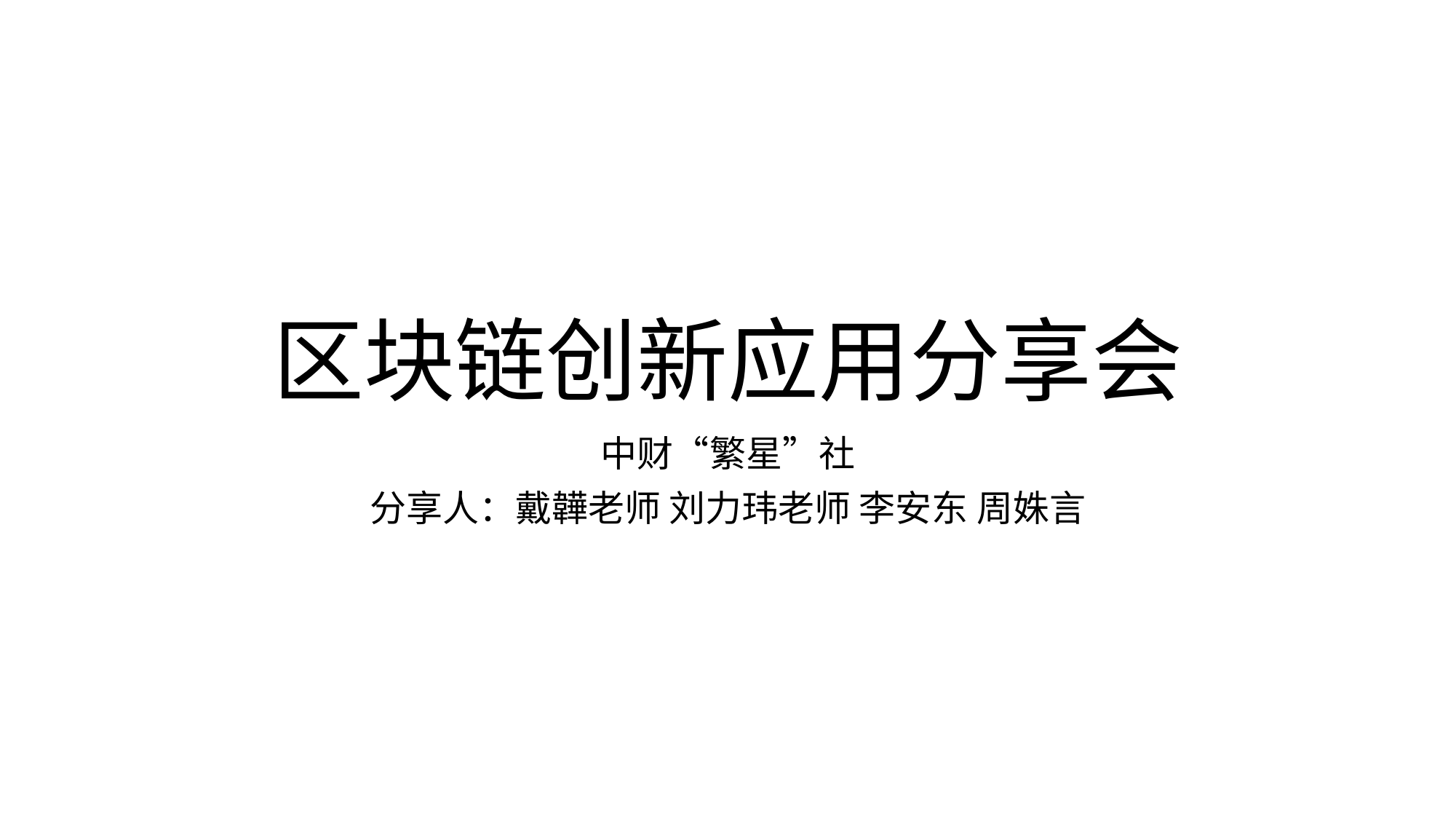

# 区块链创新应用分享会
中财“繁星”社
分享人：戴韡老师 刘力玮老师 李安东 周姝言